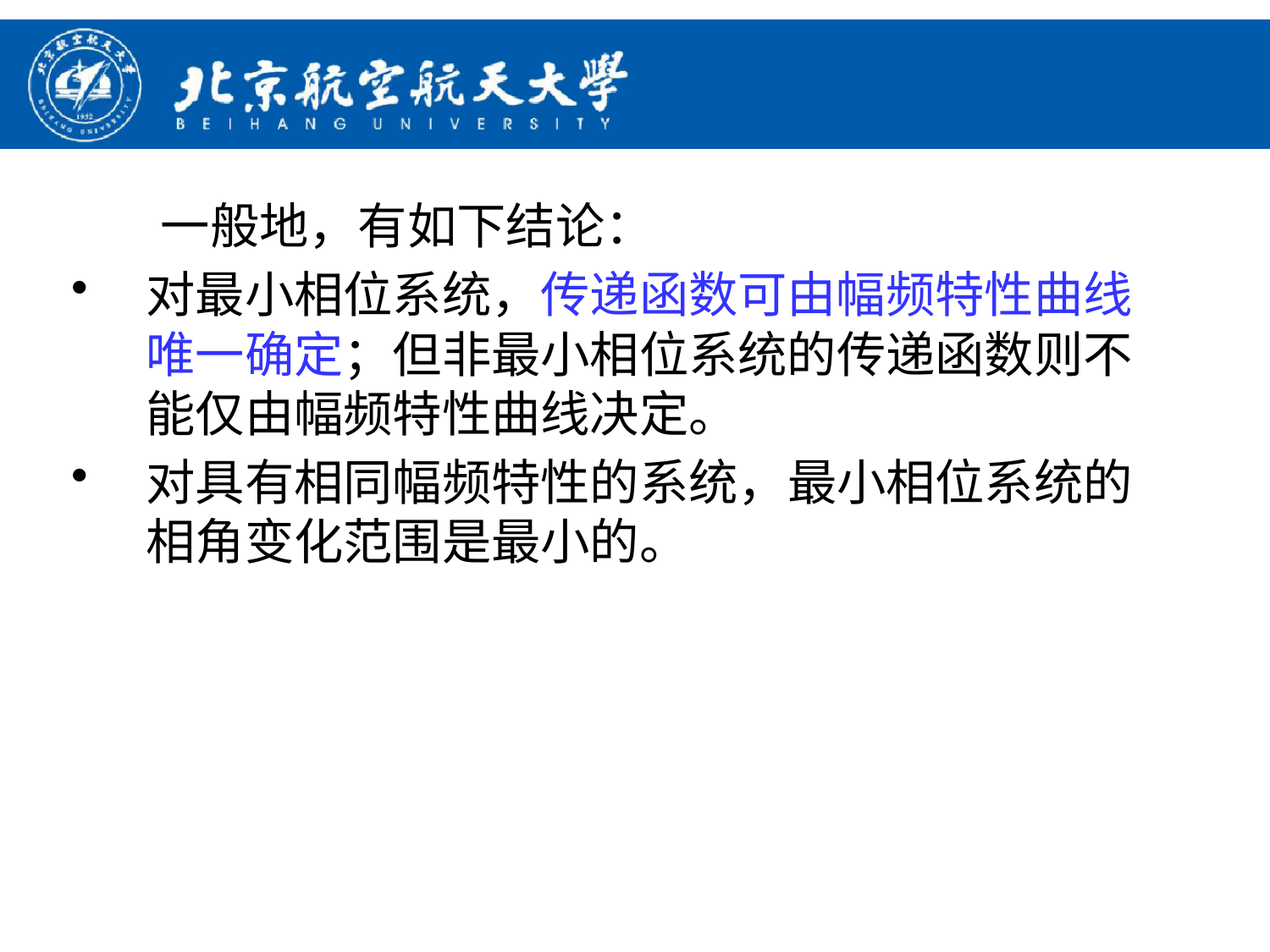

一般地，有如下结论：
对最小相位系统，传递函数可由幅频特性曲线唯一确定；但非最小相位系统的传递函数则不能仅由幅频特性曲线决定。
对具有相同幅频特性的系统，最小相位系统的相角变化范围是最小的。